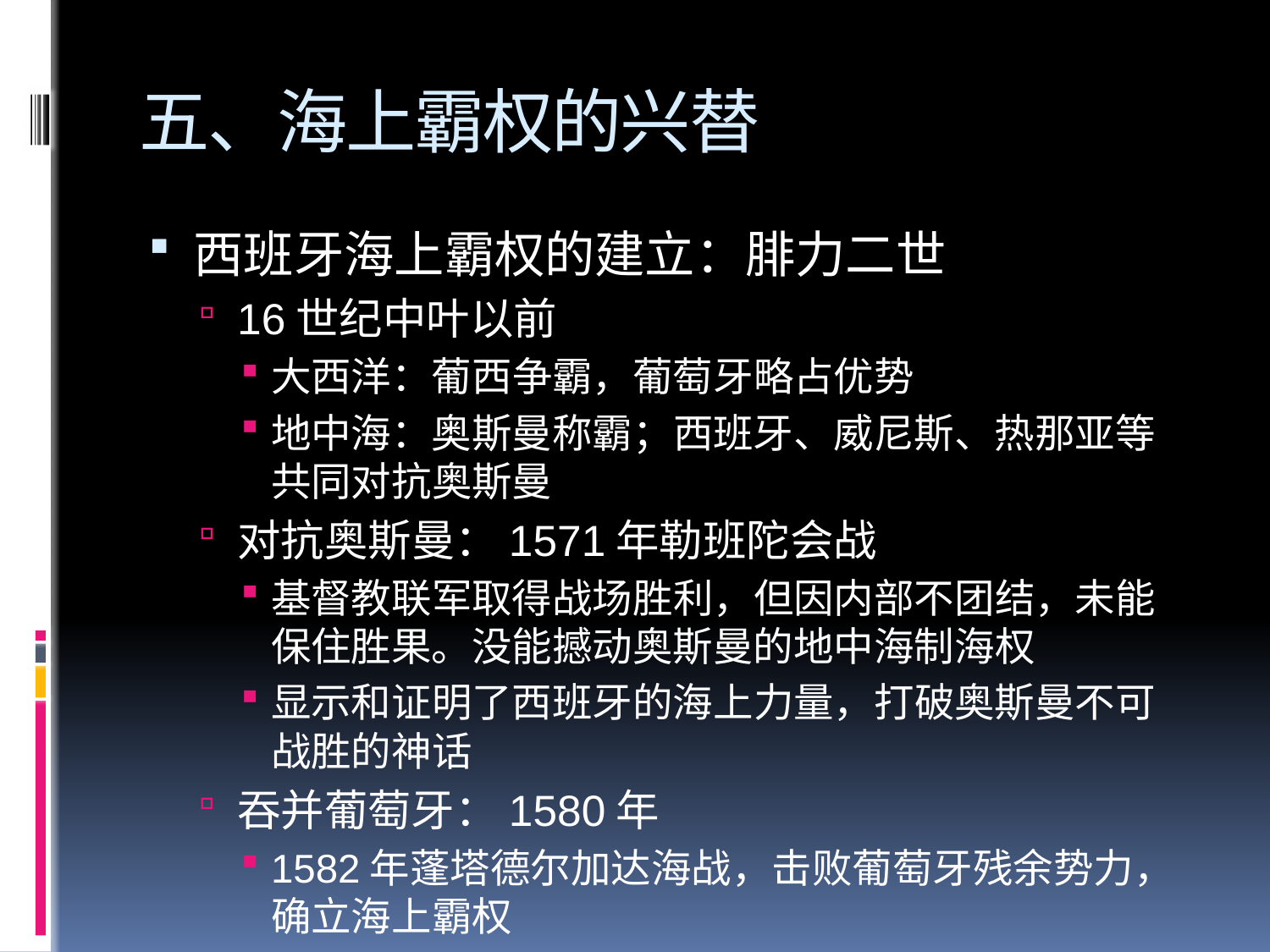

# 五、海上霸权的兴替
西班牙海上霸权的建立：腓力二世
16世纪中叶以前
大西洋：葡西争霸，葡萄牙略占优势
地中海：奥斯曼称霸；西班牙、威尼斯、热那亚等共同对抗奥斯曼
对抗奥斯曼：1571年勒班陀会战
基督教联军取得战场胜利，但因内部不团结，未能保住胜果。没能撼动奥斯曼的地中海制海权
显示和证明了西班牙的海上力量，打破奥斯曼不可战胜的神话
吞并葡萄牙：1580年
1582年蓬塔德尔加达海战，击败葡萄牙残余势力，确立海上霸权